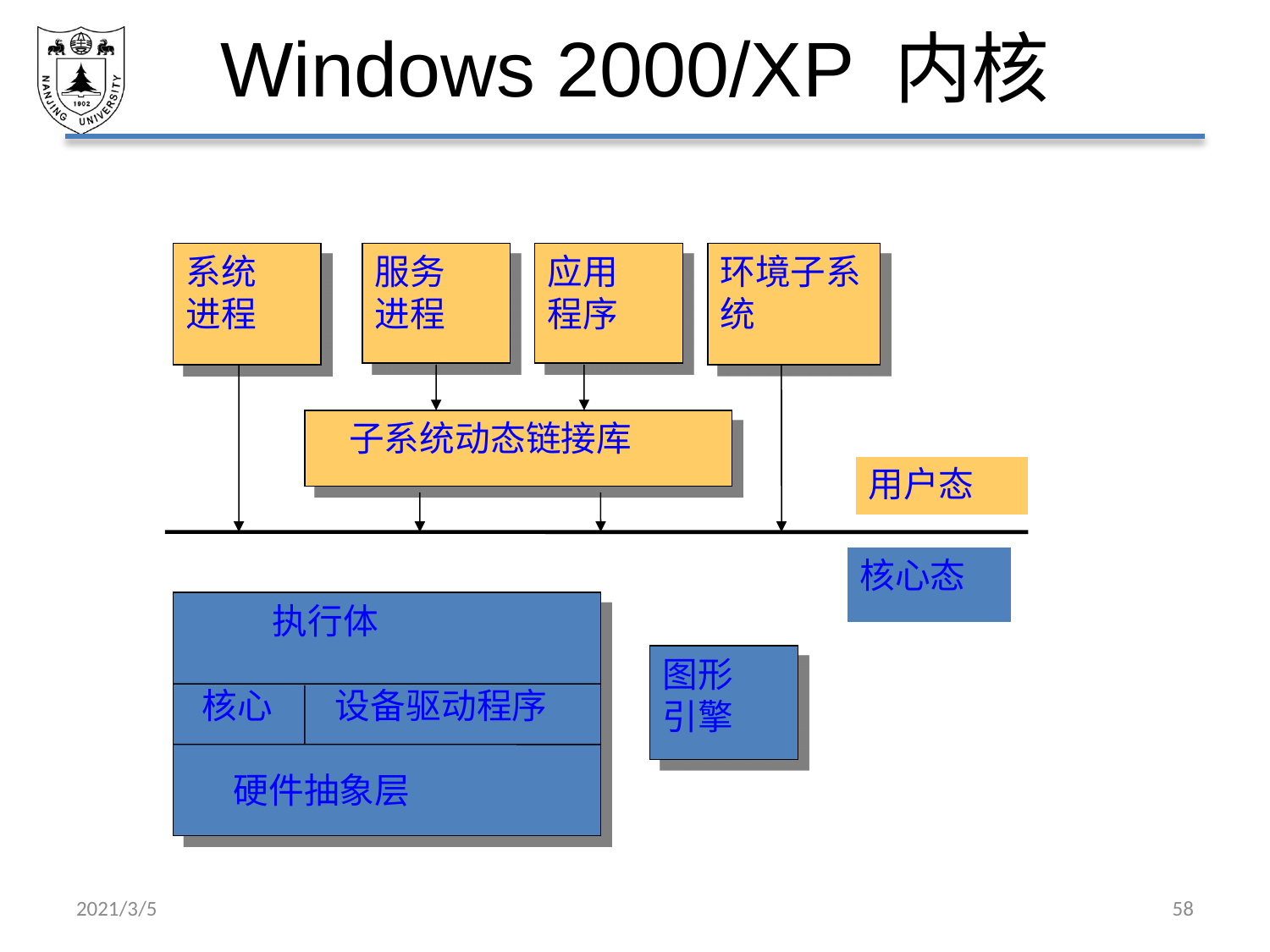

# Windows 2000/XP 内核
系统
进程
服务
进程
应用
程序
环境子系统

   子系统动态链接库
用户态

核心态
          执行体

 核心        设备驱动程序

     硬件抽象层
图形
引擎

2021/3/5
58